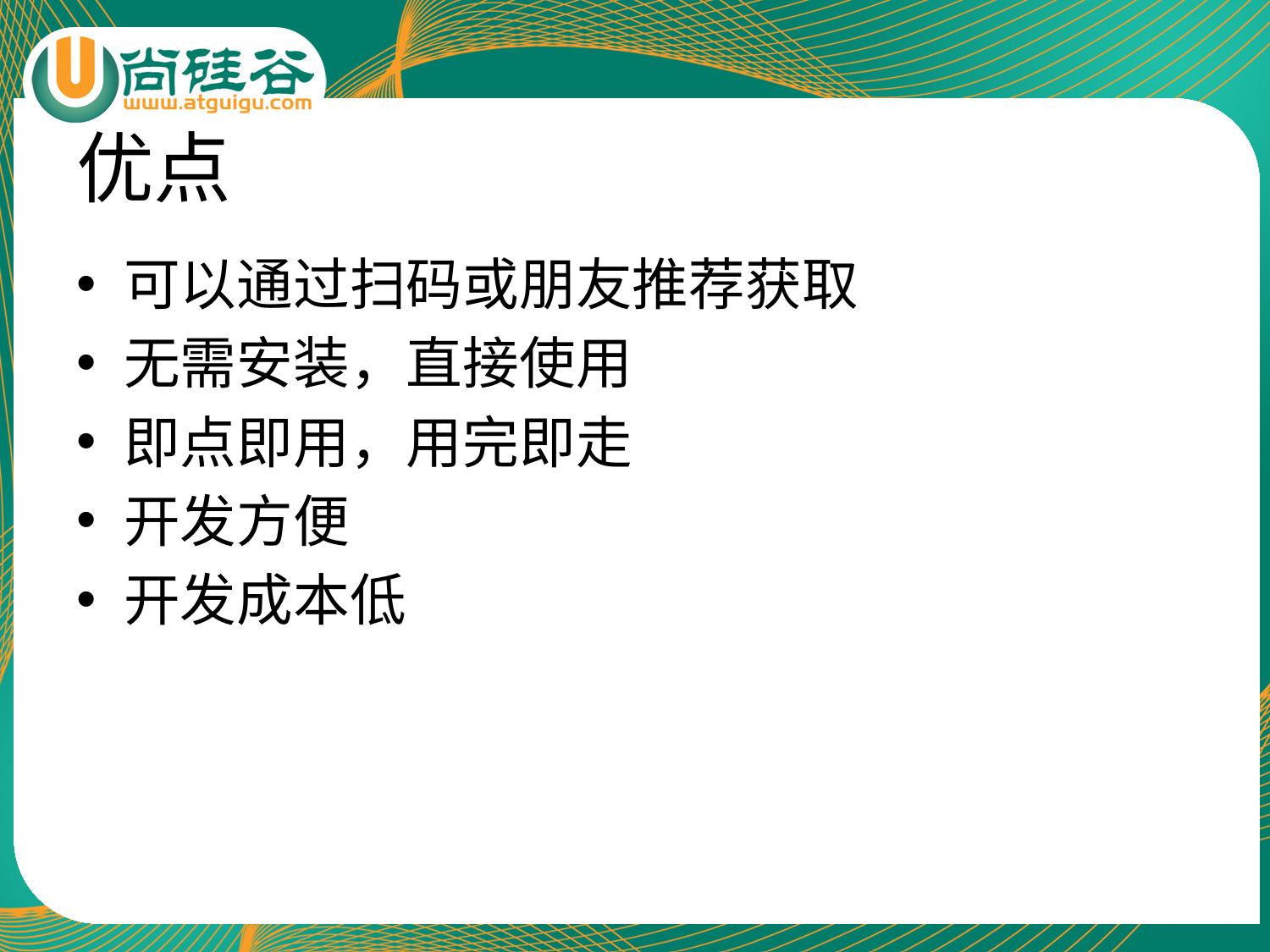

# 优点
可以通过扫码或朋友推荐获取
无需安装，直接使用
即点即用，用完即走
开发方便
开发成本低